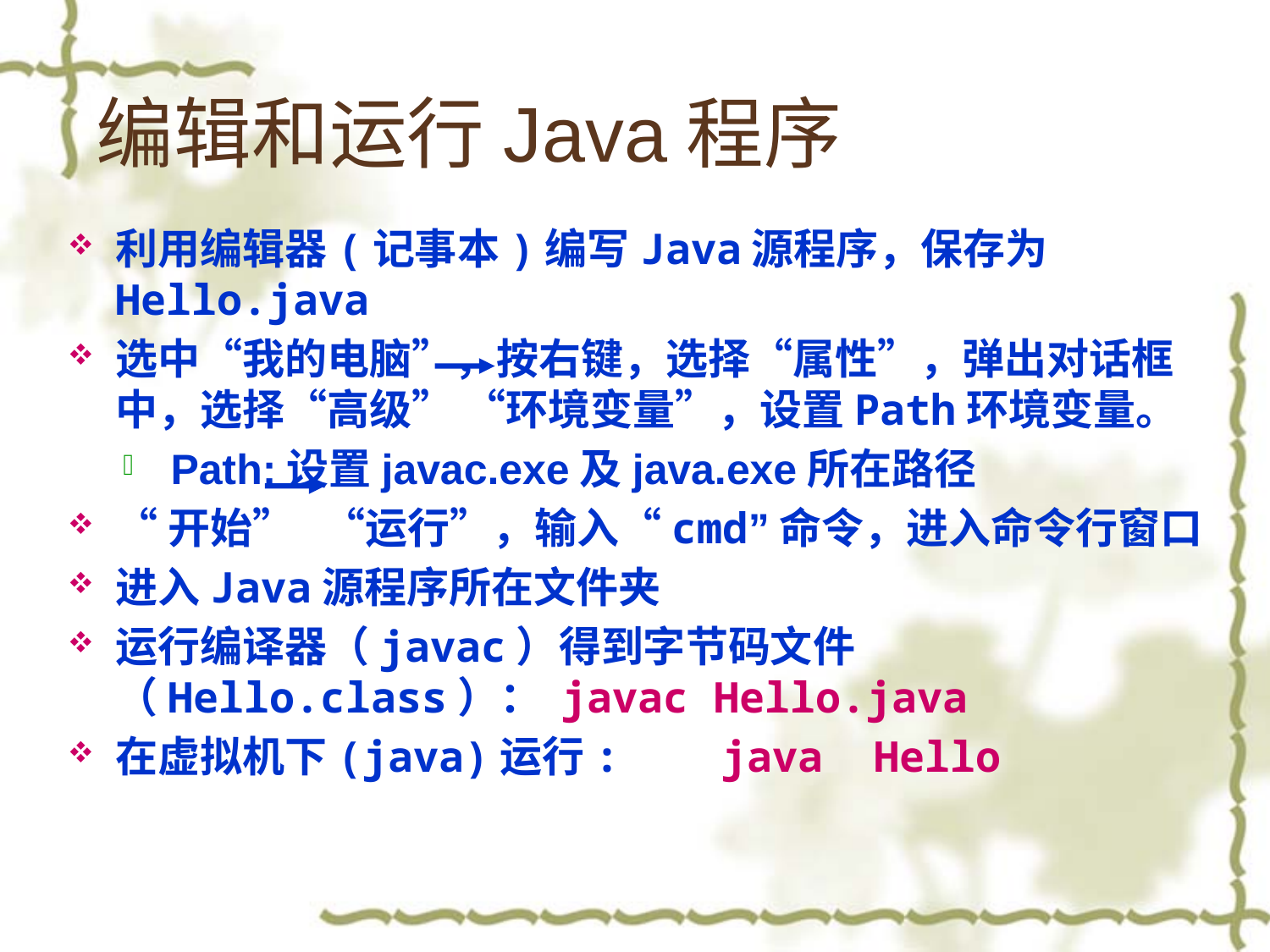

# 编辑和运行Java程序
利用编辑器(记事本)编写Java源程序，保存为Hello.java
选中“我的电脑”，按右键，选择“属性”，弹出对话框中，选择“高级” “环境变量”，设置Path环境变量。
Path:设置javac.exe及java.exe所在路径
“开始”   “运行”，输入“cmd”命令，进入命令行窗口
进入Java源程序所在文件夹
运行编译器（javac）得到字节码文件（Hello.class）： javac Hello.java
在虚拟机下(java)运行:    java  Hello